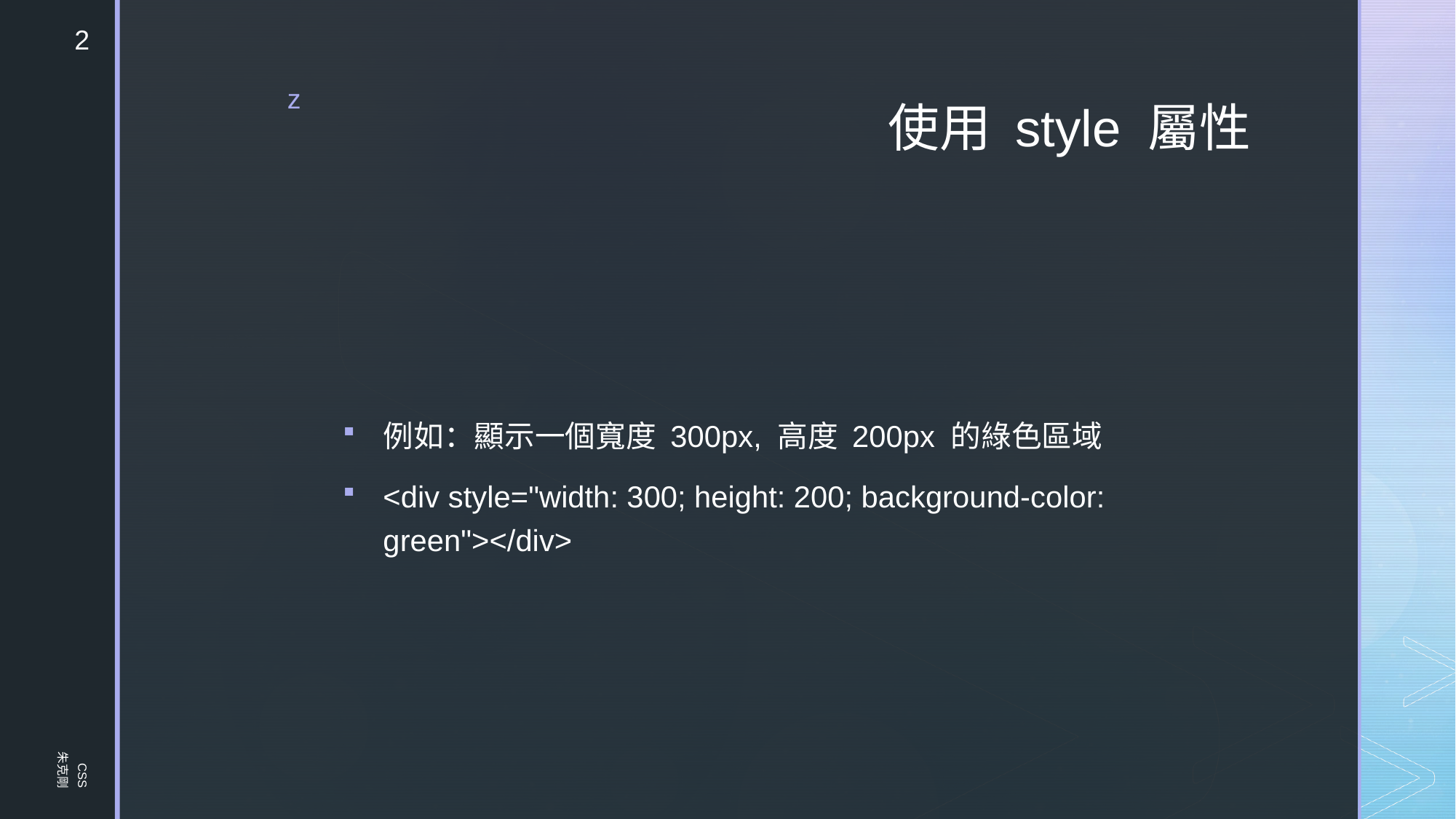

2
# 使用 style 屬性
例如：顯示一個寬度 300px, 高度 200px 的綠色區域
<div style="width: 300; height: 200; background-color: green"></div>
CSS
朱克剛